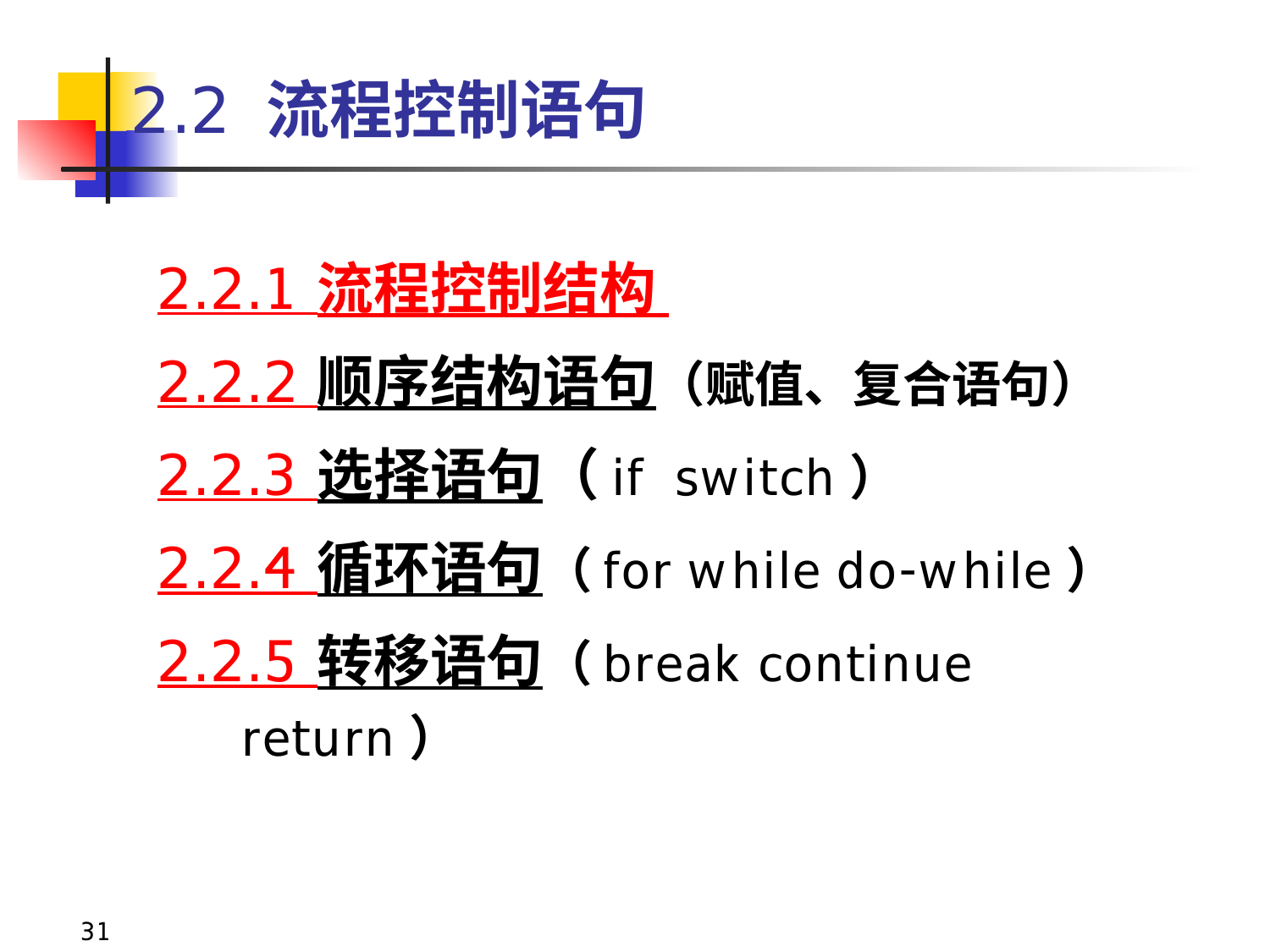

# 2.2 流程控制语句
2.2.1 流程控制结构
2.2.2 顺序结构语句（赋值、复合语句）
2.2.3 选择语句（if  switch）
2.2.4 循环语句（for while do-while）
2.2.5 转移语句（break continue return）
31